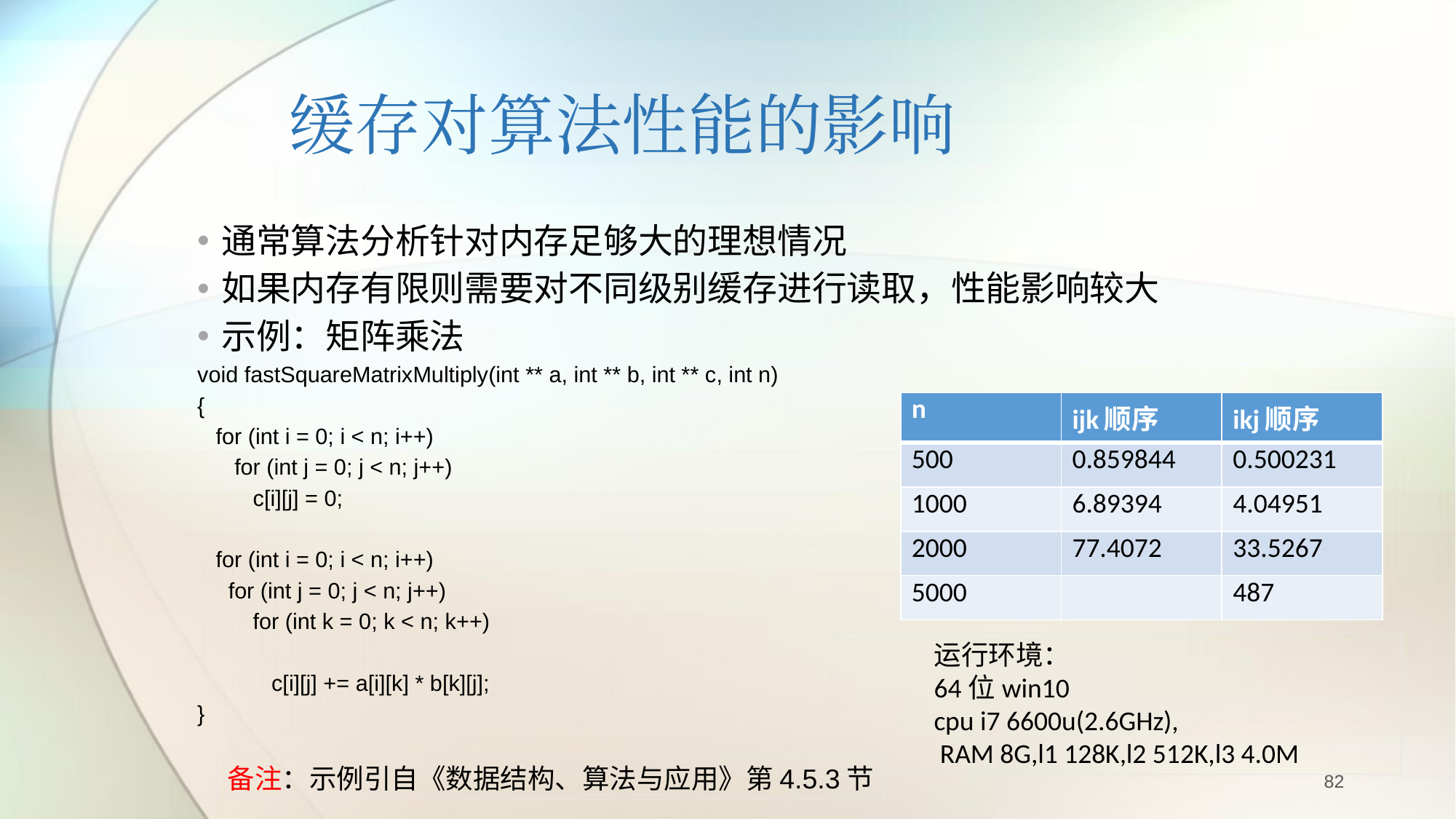

# 缓存对算法性能的影响
通常算法分析针对内存足够大的理想情况
如果内存有限则需要对不同级别缓存进行读取，性能影响较大
示例：矩阵乘法
void fastSquareMatrixMultiply(int ** a, int ** b, int ** c, int n)
{
   for (int i = 0; i < n; i++)
      for (int j = 0; j < n; j++)
         c[i][j] = 0;

   for (int i = 0; i < n; i++)
     for (int j = 0; j < n; j++)
         for (int k = 0; k < n; k++)

            c[i][j] += a[i][k] * b[k][j];
}
| n | ijk顺序 | ikj顺序 |
| --- | --- | --- |
| 500 | 0.859844 | 0.500231 |
| 1000 | 6.89394 | 4.04951 |
| 2000 | 77.4072 | 33.5267 |
| 5000 |  | 487 |
运行环境：
64位win10
cpu i7 6600u(2.6GHz),
 RAM 8G,l1 128K,l2 512K,l3 4.0M
备注：示例引自《数据结构、算法与应用》第4.5.3节
82